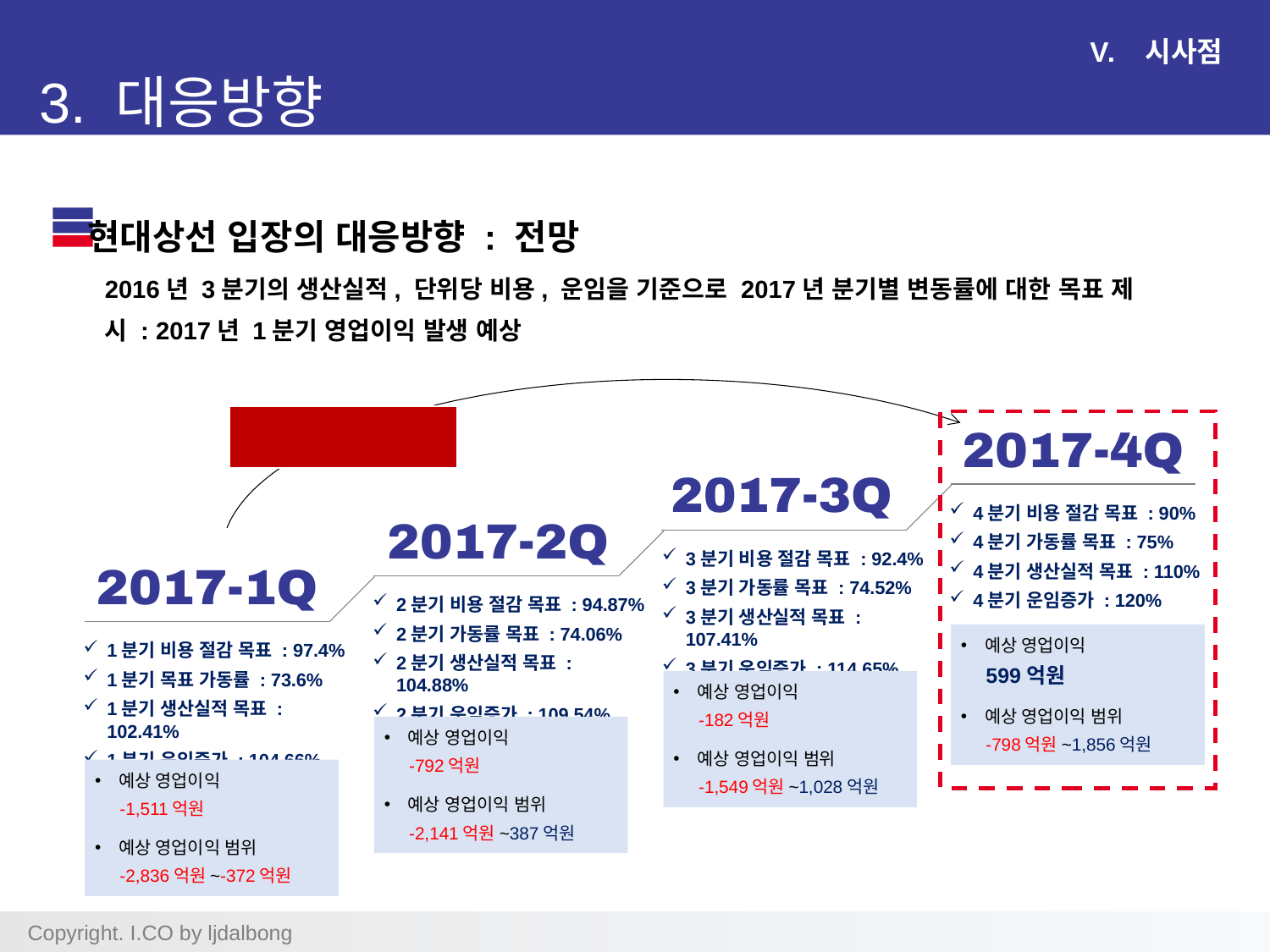

시사점
3. 대응방향
현대상선 입장의 대응방향 : 전망
2016년 3분기의 생산실적, 단위당 비용, 운임을 기준으로 2017년 분기별 변동률에 대한 목표 제시 : 2017년 1분기 영업이익 발생 예상

2017년 Goal

2017-4Q
2017-3Q

4분기 비용 절감 목표 : 90%
4분기 가동률 목표 : 75%
4분기 생산실적 목표 : 110%
4분기 운임증가 : 120%
2017-2Q

3분기 비용 절감 목표 : 92.4%
3분기 가동률 목표 : 74.52%
3분기 생산실적 목표 : 107.41%
3분기 운임증가 : 114.65%
2017-1Q

2분기 비용 절감 목표 : 94.87%
2분기 가동률 목표 : 74.06%
2분기 생산실적 목표 : 104.88%
2분기 운임증가 : 109.54%

예상 영업이익
599억원
예상 영업이익 범위
-798억원~1,856억원
1분기 비용 절감 목표 : 97.4%
1분기 목표 가동률 : 73.6%
1분기 생산실적 목표 : 102.41%
1분기 운임증가 : 104.66%
예상 영업이익
-182억원
예상 영업이익 범위
-1,549억원~1,028억원
예상 영업이익
-792억원
예상 영업이익 범위
-2,141억원~387억원
예상 영업이익
-1,511억원
예상 영업이익 범위
-2,836억원~-372억원